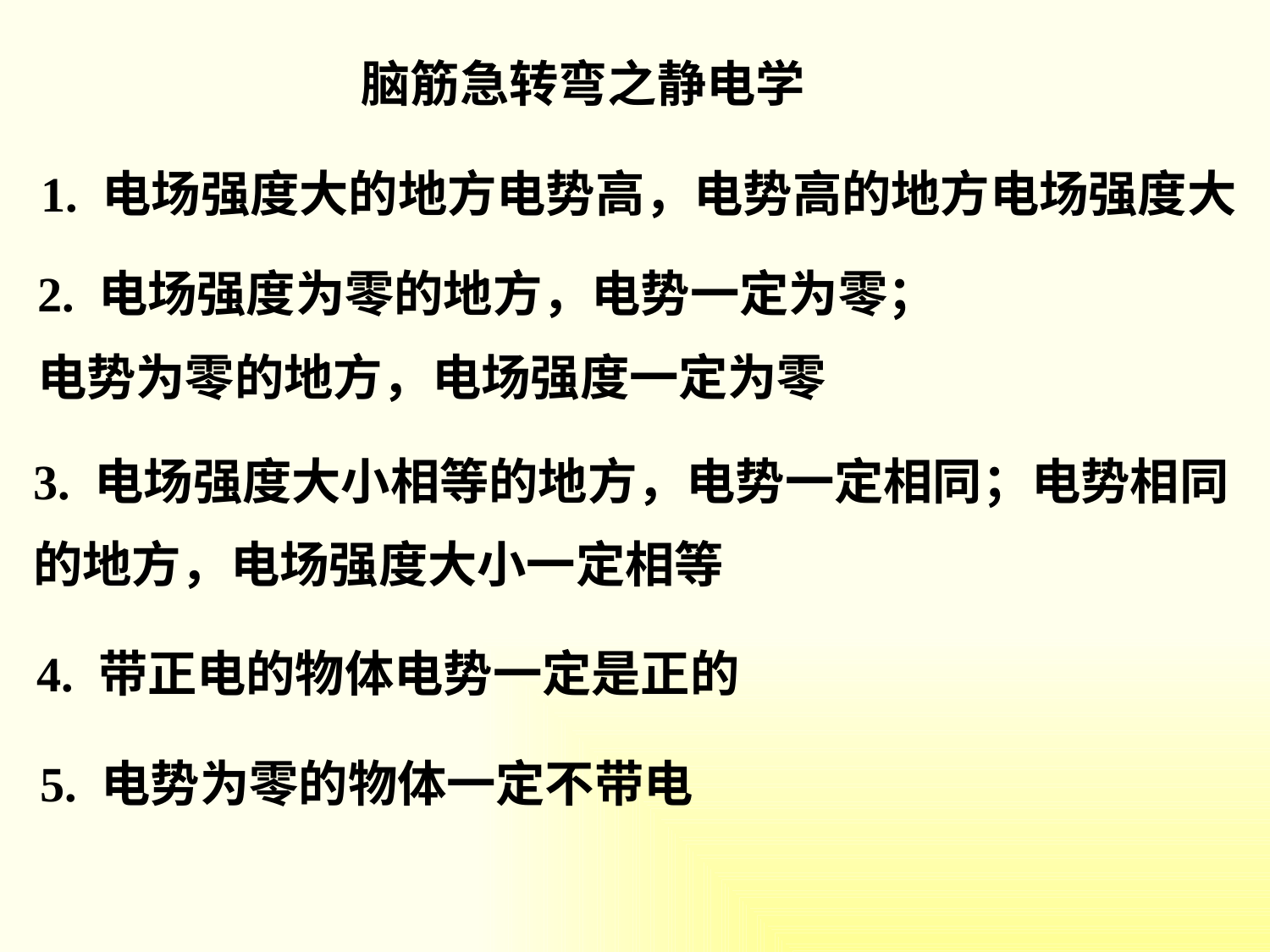

脑筋急转弯之静电学
1. 电场强度大的地方电势高，电势高的地方电场强度大
2. 电场强度为零的地方，电势一定为零；
电势为零的地方，电场强度一定为零
3. 电场强度大小相等的地方，电势一定相同；电势相同
的地方，电场强度大小一定相等
4. 带正电的物体电势一定是正的
5. 电势为零的物体一定不带电